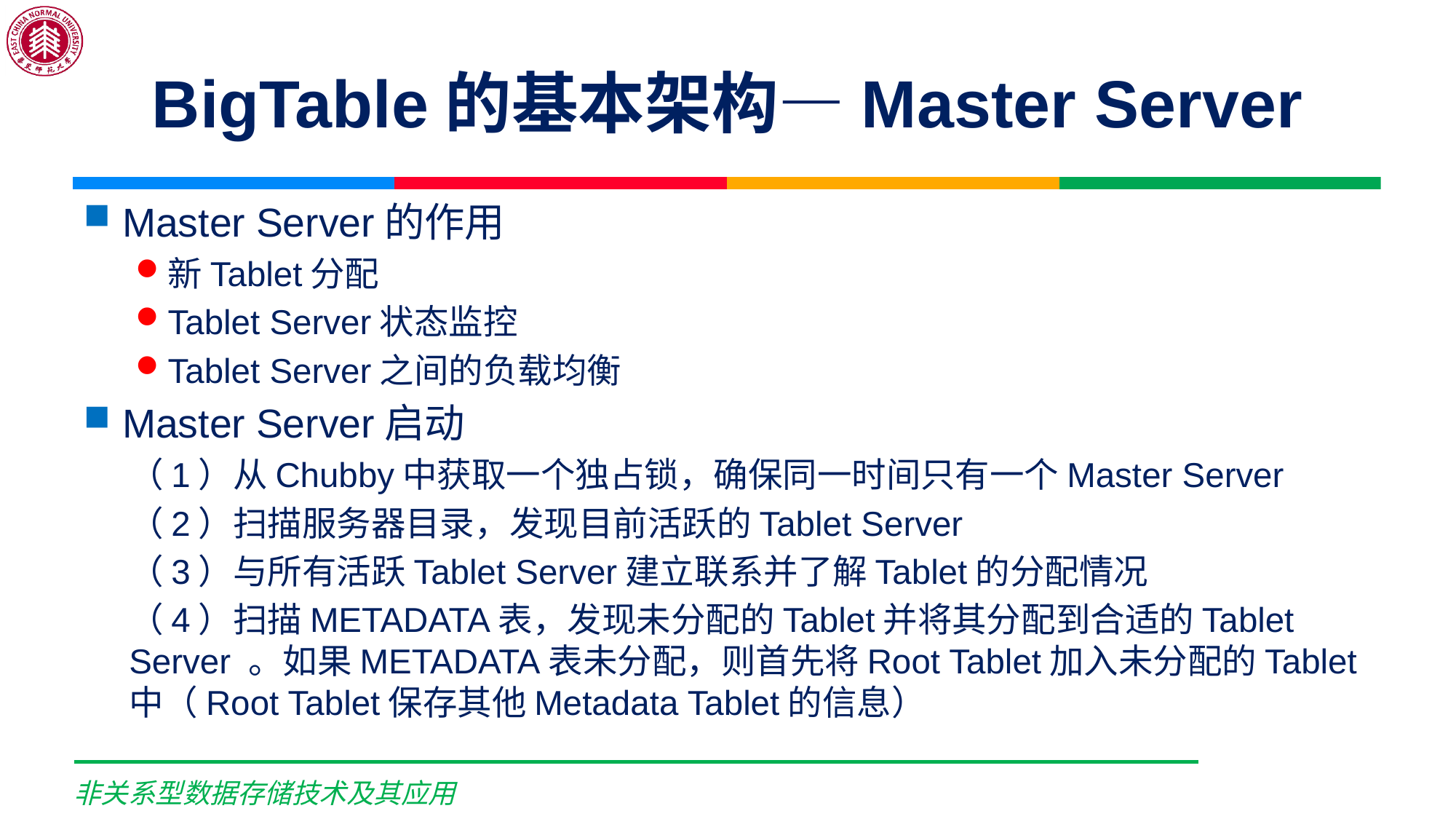

# BigTable的基本架构—Master Server
Master Server的作用
新Tablet分配
Tablet Server状态监控
Tablet Server之间的负载均衡
Master Server启动
（1）从Chubby中获取一个独占锁，确保同一时间只有一个Master Server
（2）扫描服务器目录，发现目前活跃的Tablet Server
（3）与所有活跃Tablet Server建立联系并了解Tablet的分配情况
（4）扫描METADATA表，发现未分配的Tablet并将其分配到合适的Tablet Server 。如果METADATA表未分配，则首先将Root Tablet加入未分配的Tablet中（Root Tablet保存其他Metadata Tablet的信息）